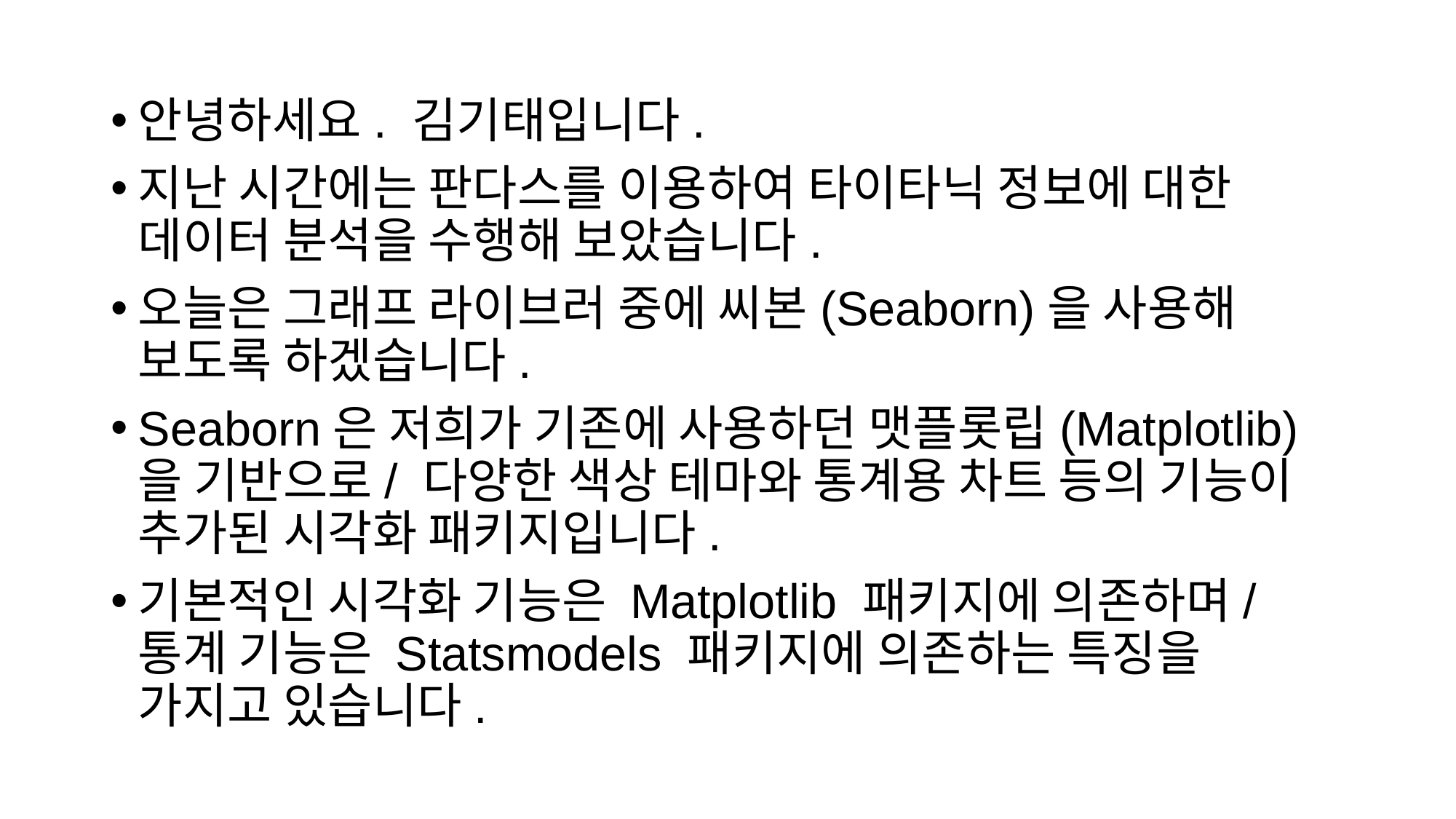

안녕하세요. 김기태입니다.
지난 시간에는 판다스를 이용하여 타이타닉 정보에 대한 데이터 분석을 수행해 보았습니다.
오늘은 그래프 라이브러 중에 씨본(Seaborn)을 사용해 보도록 하겠습니다.
Seaborn은 저희가 기존에 사용하던 맷플롯립(Matplotlib)을 기반으로/ 다양한 색상 테마와 통계용 차트 등의 기능이 추가된 시각화 패키지입니다.
기본적인 시각화 기능은 Matplotlib 패키지에 의존하며/ 통계 기능은 Statsmodels 패키지에 의존하는 특징을 가지고 있습니다.